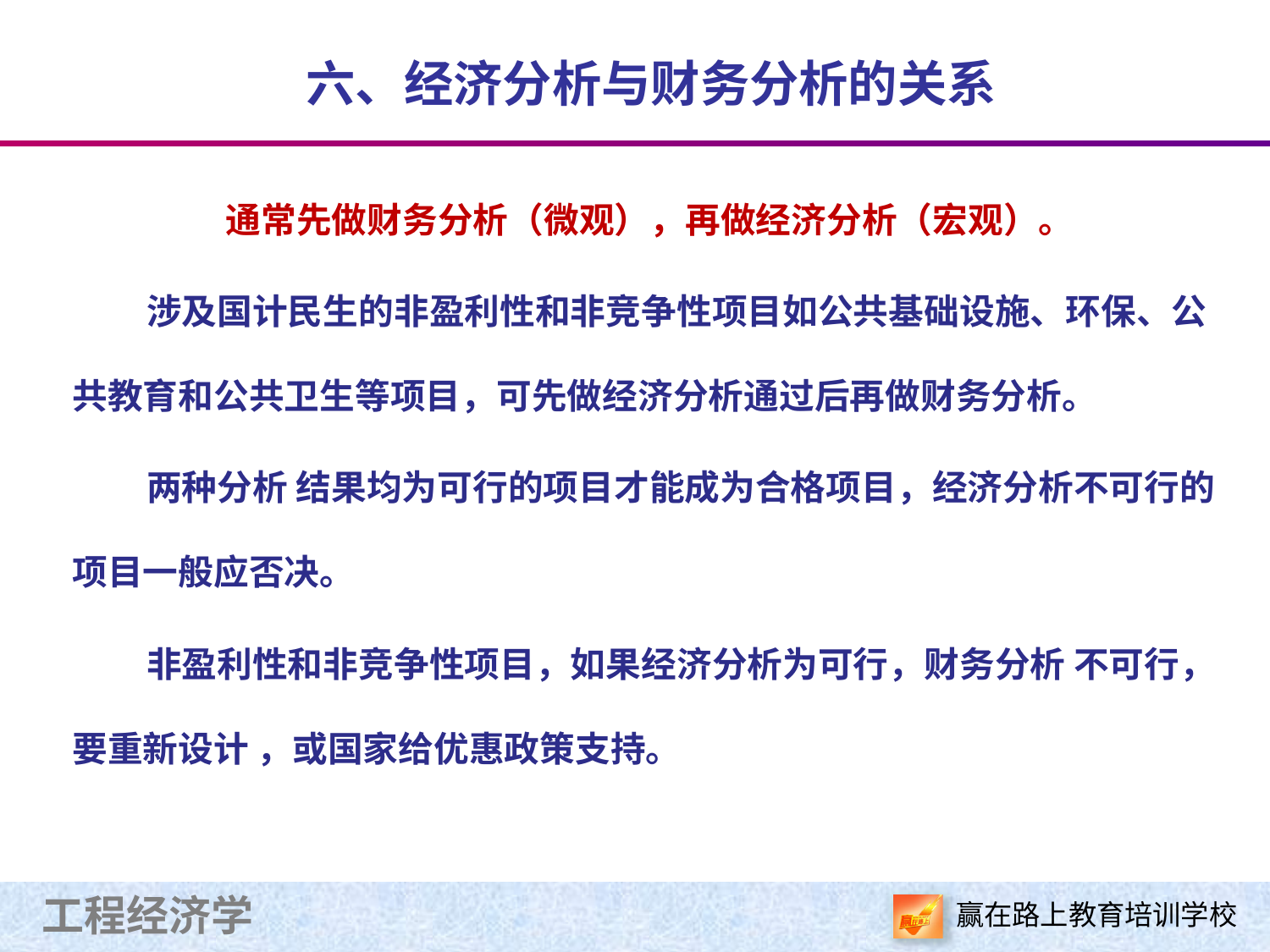

# 六、经济分析与财务分析的关系
通常先做财务分析（微观），再做经济分析（宏观）。
涉及国计民生的非盈利性和非竞争性项目如公共基础设施、环保、公共教育和公共卫生等项目，可先做经济分析通过后再做财务分析。
两种分析 结果均为可行的项目才能成为合格项目，经济分析不可行的项目一般应否决。
非盈利性和非竞争性项目，如果经济分析为可行，财务分析 不可行，要重新设计 ，或国家给优惠政策支持。